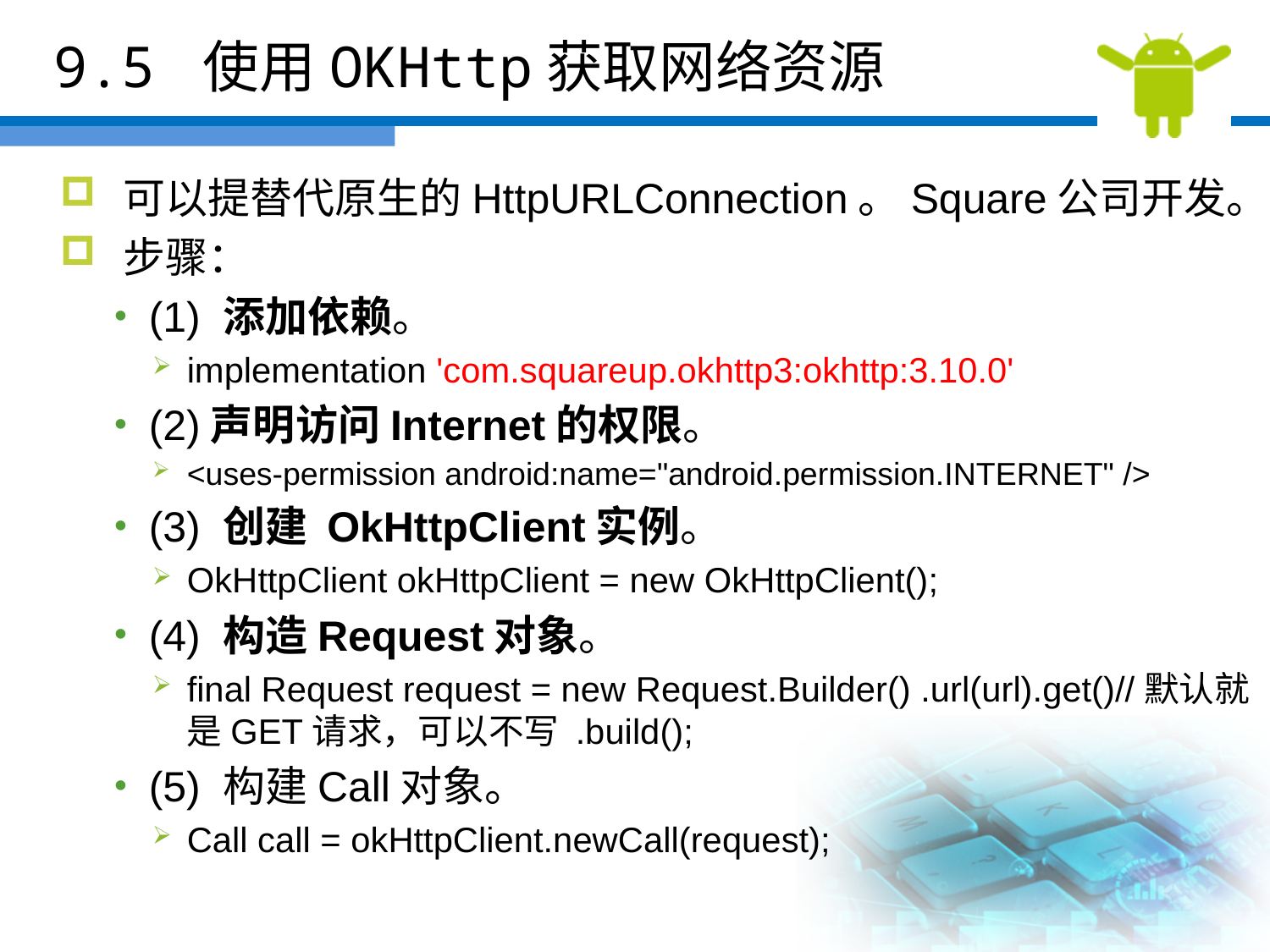

9.5 使用OKHttp获取网络资源
可以提替代原生的HttpURLConnection。Square公司开发。
步骤：
(1) 添加依赖。
implementation 'com.squareup.okhttp3:okhttp:3.10.0'
(2)声明访问Internet的权限。
<uses-permission android:name="android.permission.INTERNET" />
(3) 创建 OkHttpClient实例。
OkHttpClient okHttpClient = new OkHttpClient();
(4) 构造Request对象。
final Request request = new Request.Builder() .url(url).get()//默认就是GET请求，可以不写 .build();
(5) 构建Call对象。
Call call = okHttpClient.newCall(request);